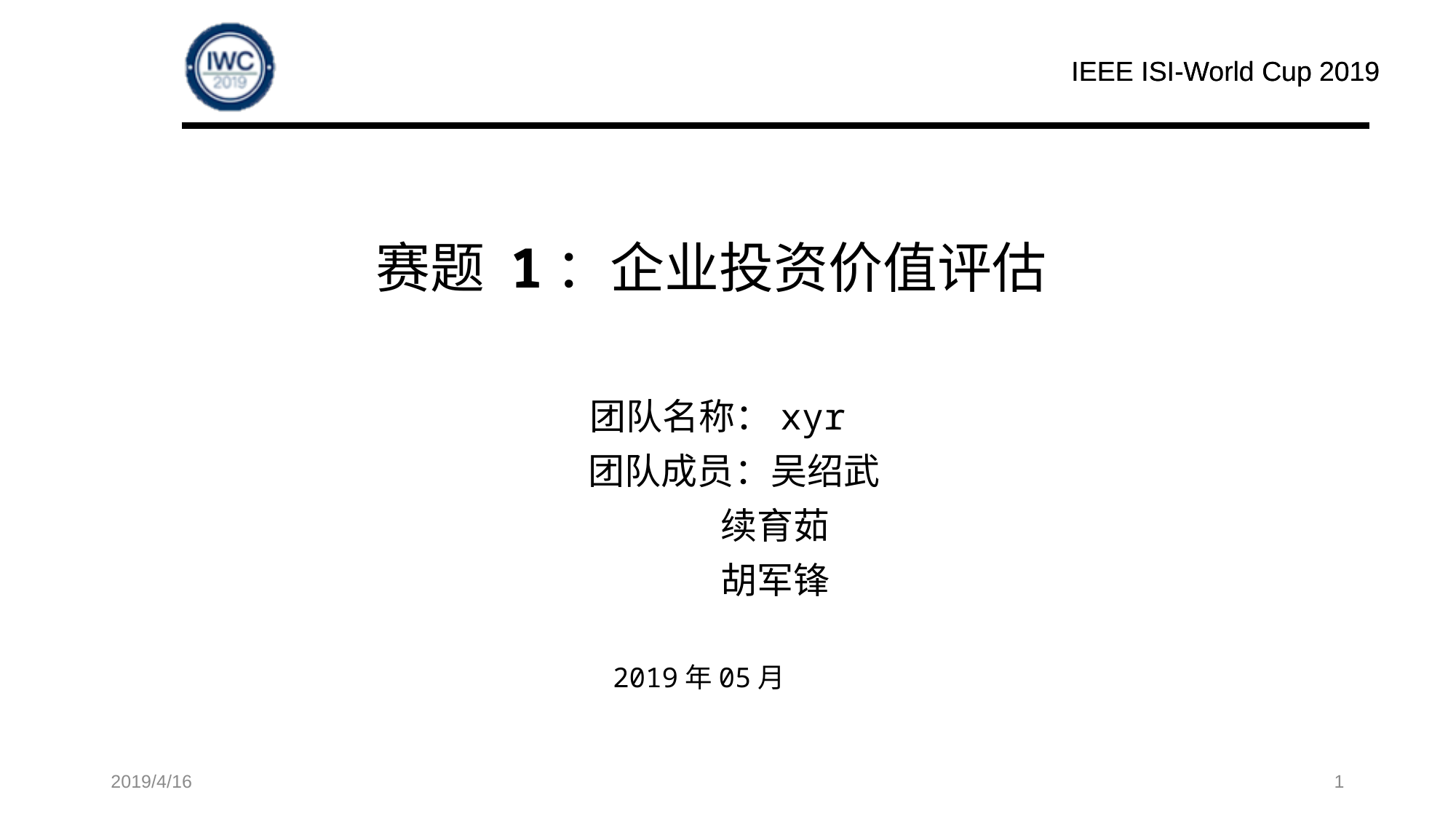

# 赛题 1：企业投资价值评估
团队名称：xyr
   团队成员：吴绍武
             续育茹
             胡军锋

2019年05月
2019/4/16
1